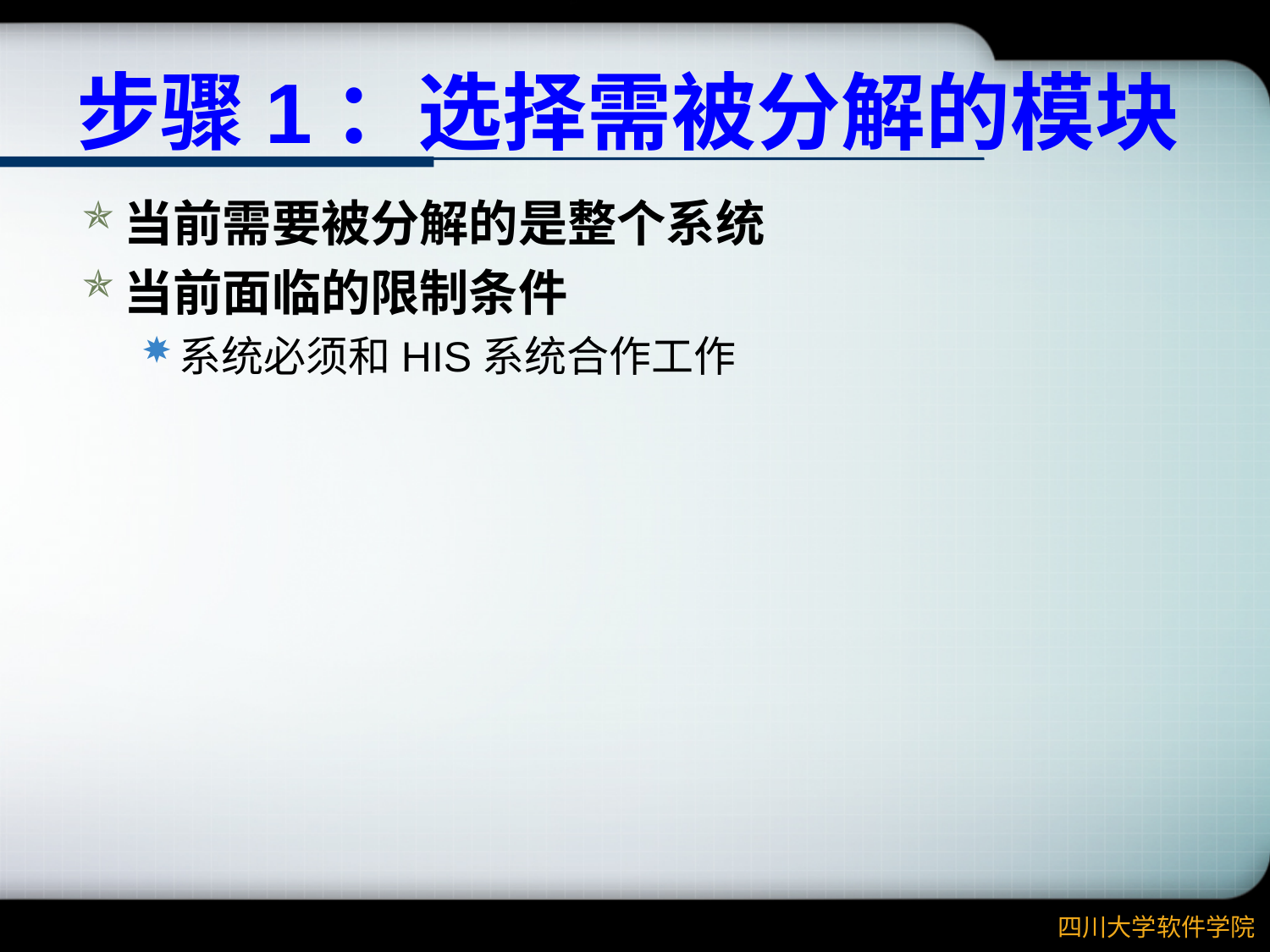

# 步骤1：选择需被分解的模块
当前需要被分解的是整个系统
当前面临的限制条件
系统必须和HIS系统合作工作